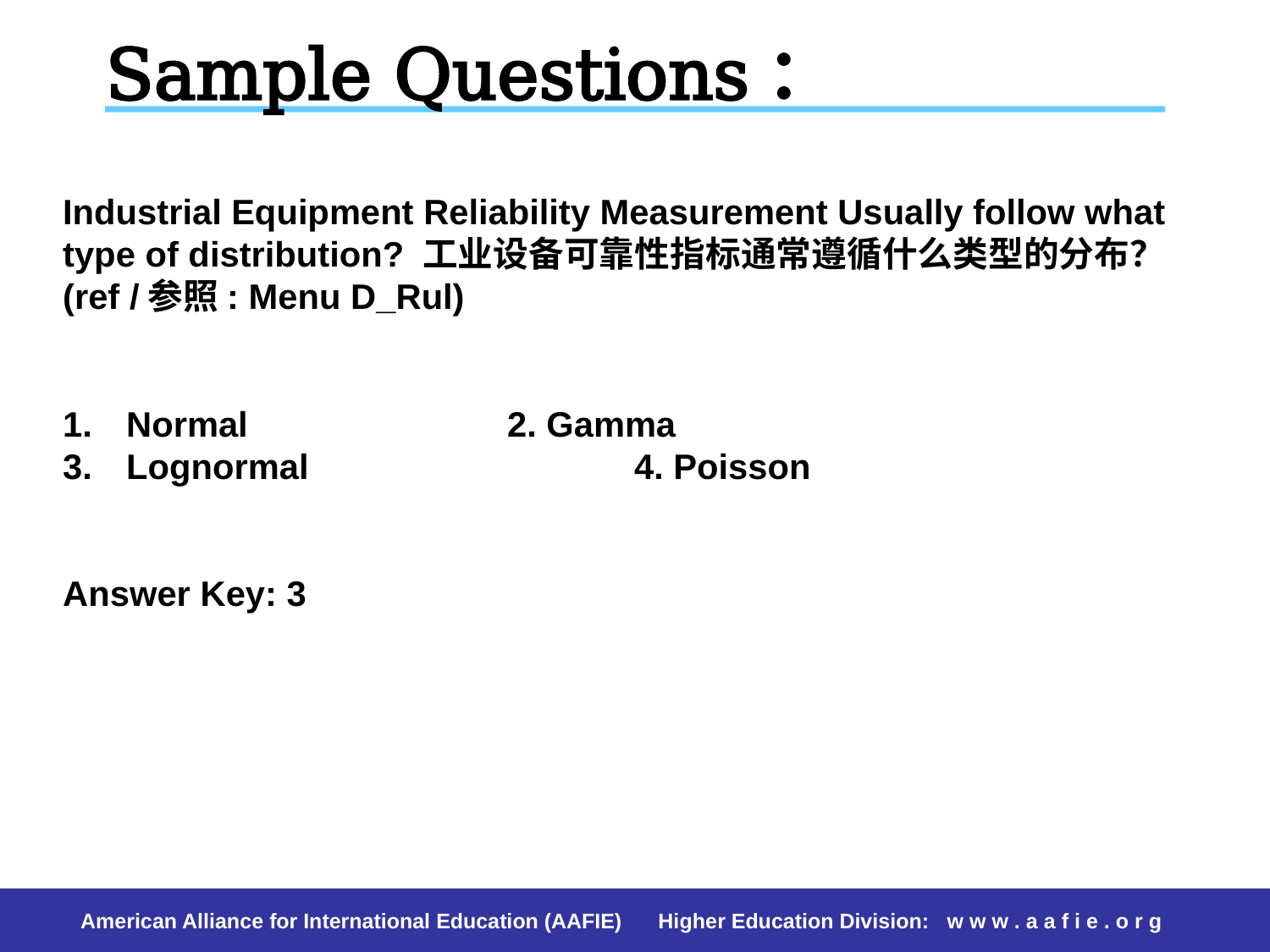

Sample Questions：
Industrial Equipment Reliability Measurement Usually follow what type of distribution? 工业设备可靠性指标通常遵循什么类型的分布？(ref /参照: Menu D_Rul)

Normal			2. Gamma
Lognormal			4. Poisson

Answer Key: 3